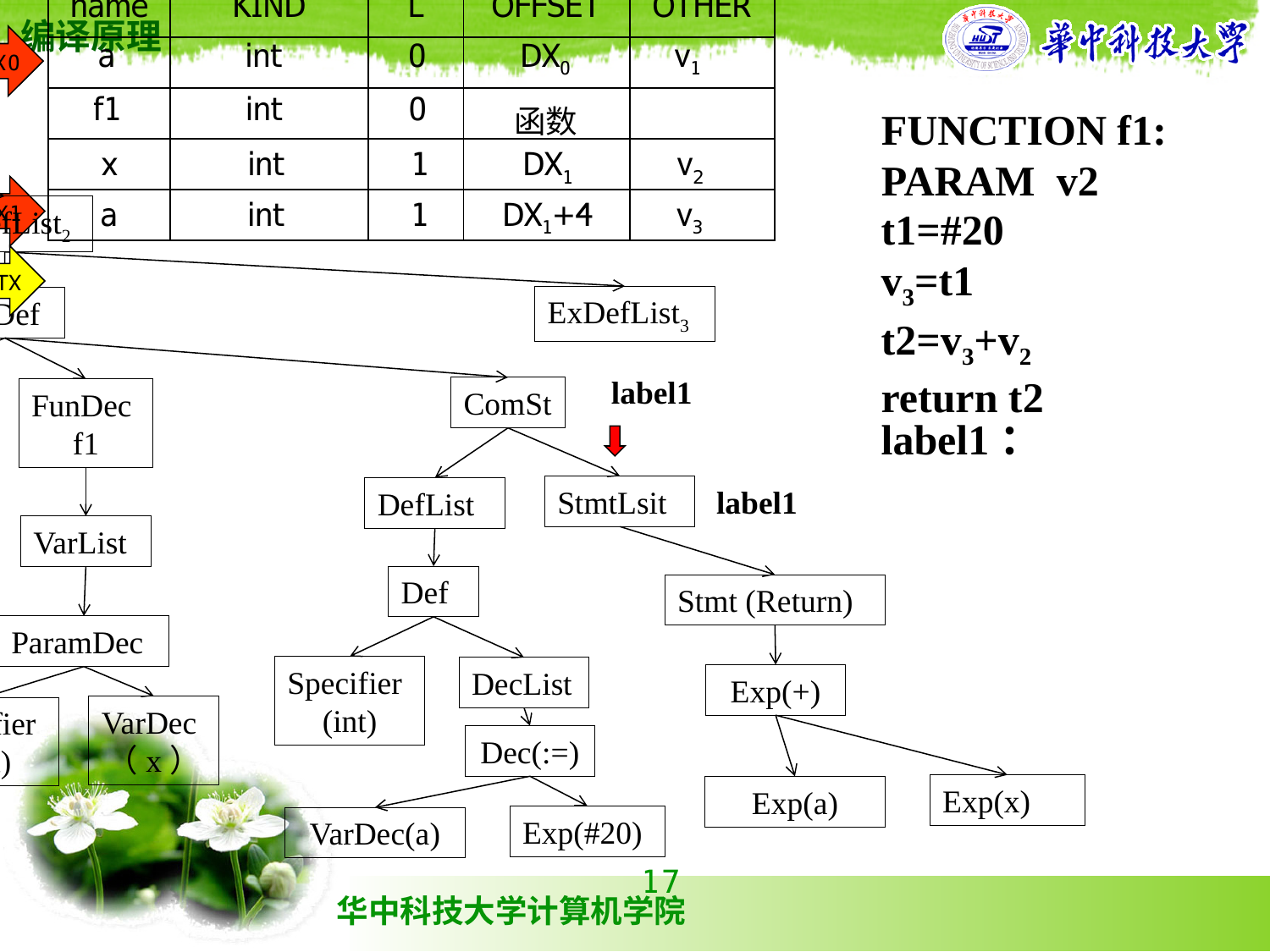

| name | KIND | L | OFFSET | OTHER |
| --- | --- | --- | --- | --- |
|  |  |  |  |  |
|  |  |  |  |  |
|  |  |  |  |  |
|  |  |  |  |  |
TX0
program
| a | int | 0 | DX0 | v1 |
| --- | --- | --- | --- | --- |
| f1 | int | 0 | 函数 |  |
| --- | --- | --- | --- | --- |
FUNCTION f1:
PARAM  v2
ExDefList1
| x | int | 1 | DX1 | v2 |
| --- | --- | --- | --- | --- |
TX1
| a | int | 1 | DX1+4 | v3 |
| --- | --- | --- | --- | --- |
t1=#20
v3=t1
ExDef
ExDefList2
pTX
Specifier
(int)
ExDefList3
ExtDecList
ExDef
t2=v3+v2
return t2

label1
Specifier
(int)
ComSt
FunDec
f1
label1：
VarDec
（a）

label1
StmtLsit
DefList
VarList
Def
Stmt (Return)
ParamDec
Specifier
(int)
DecList
Exp(+)
VarDec
（x）
Specifier
(int)
Dec(:=)
Exp(x)
Exp(a)
Exp(#20)
VarDec(a)
17